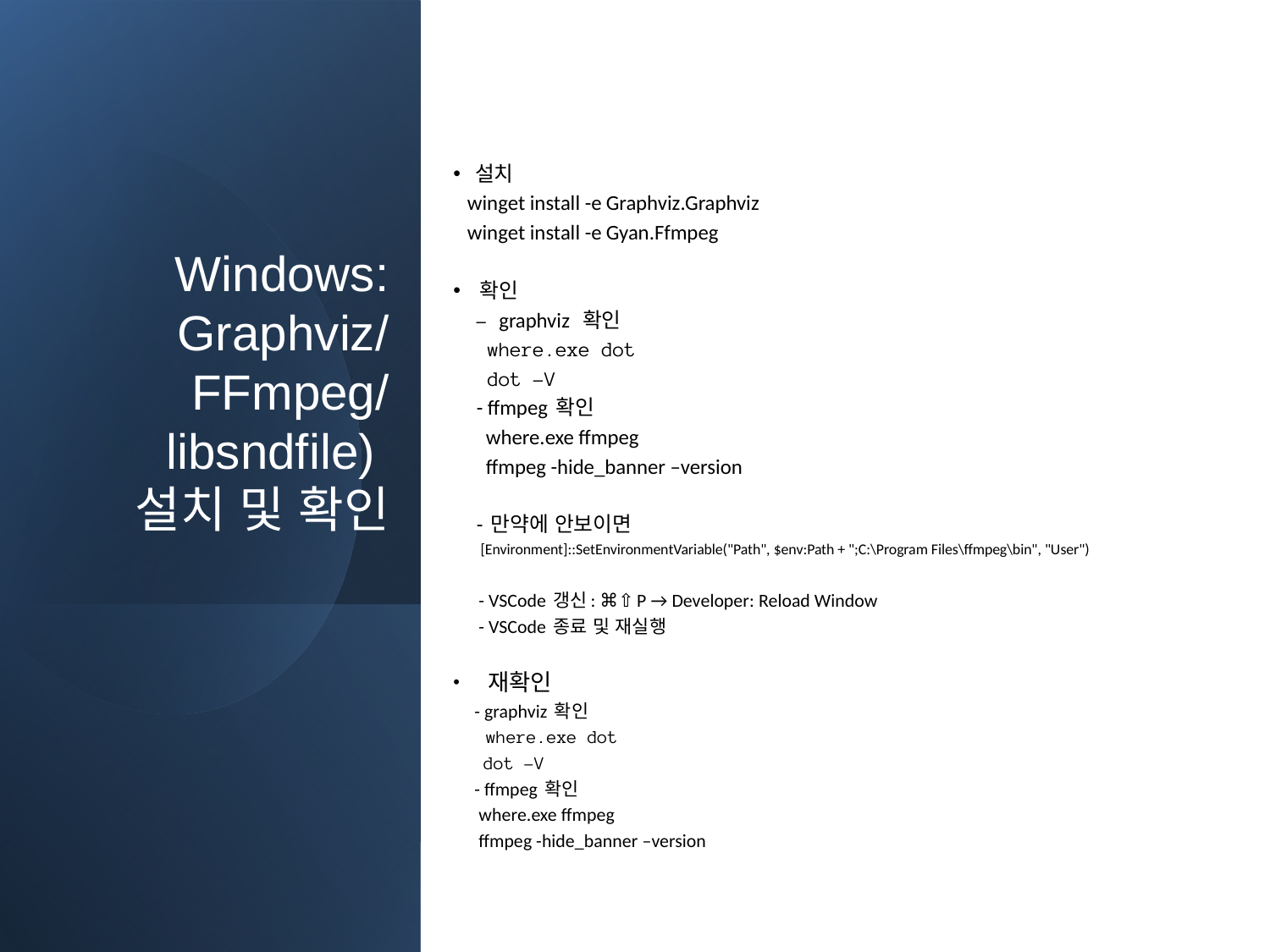

Windows:
Graphviz/
FFmpeg/
libsndfile)
설치 및 확인

설치
   winget install -e Graphviz.Graphviz
   winget install -e Gyan.Ffmpeg

확인
  - graphviz  확인
   where.exe dot
   dot -V
     - ffmpeg 확인
       where.exe ffmpeg
       ffmpeg -hide_banner –version

     - 만약에 안보이면
        [Environment]::SetEnvironmentVariable("Path", $env:Path + ";C:\Program Files\ffmpeg\bin", "User")

      - VSCode 갱신: ⌘⇧P → Developer: Reload Window
      - VSCode 종료 및 재실행

 재확인
     - graphviz 확인
     where.exe dot
   dot -V
     - ffmpeg 확인
      where.exe ffmpeg
      ffmpeg -hide_banner –version